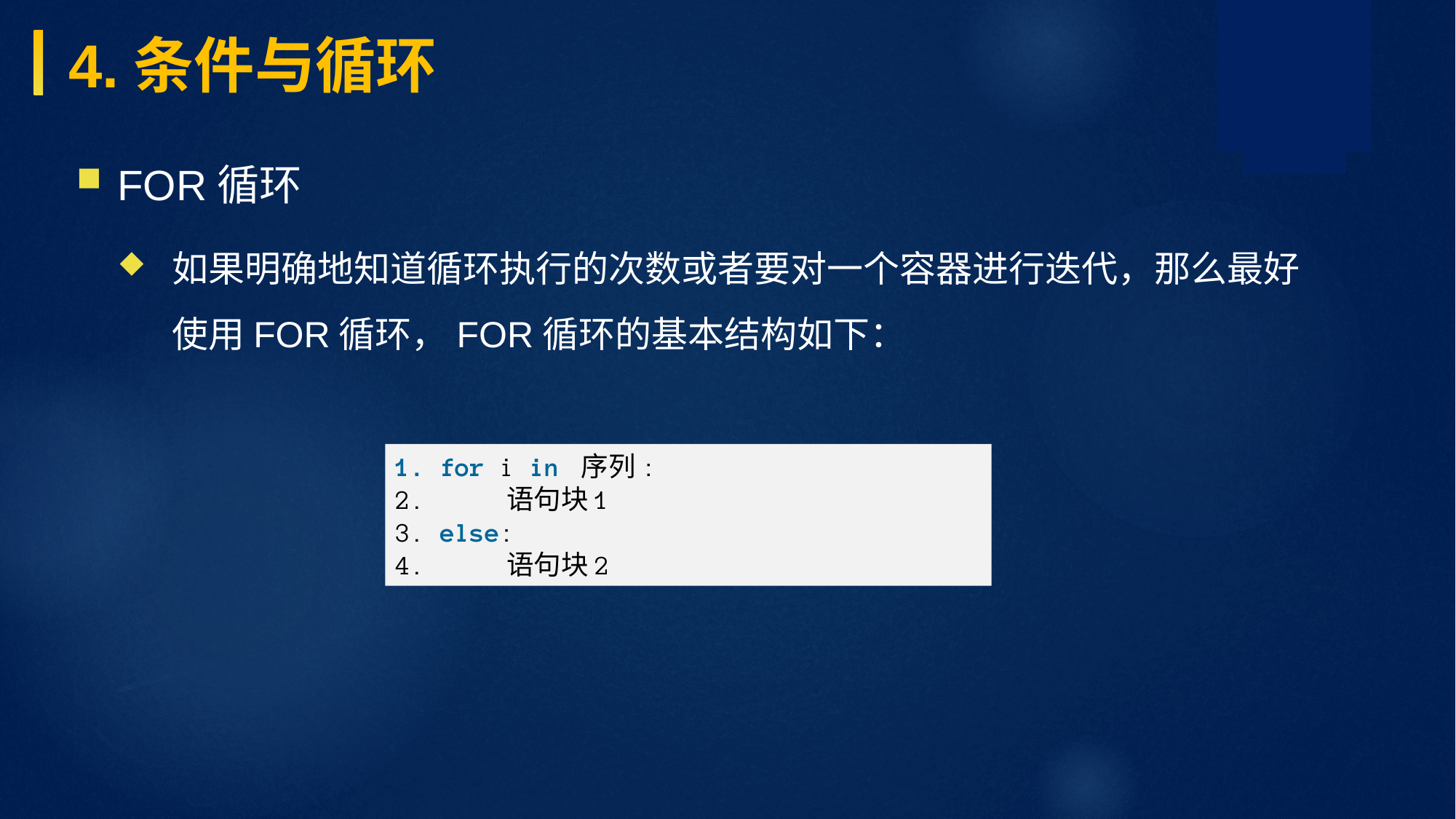

4.条件与循环
for循环
如果明确地知道循环执行的次数或者要对一个容器进行迭代，那么最好使用for循环，for循环的基本结构如下：

1. for i in 序列:      2.     语句块1      3. else:      4.     语句块2